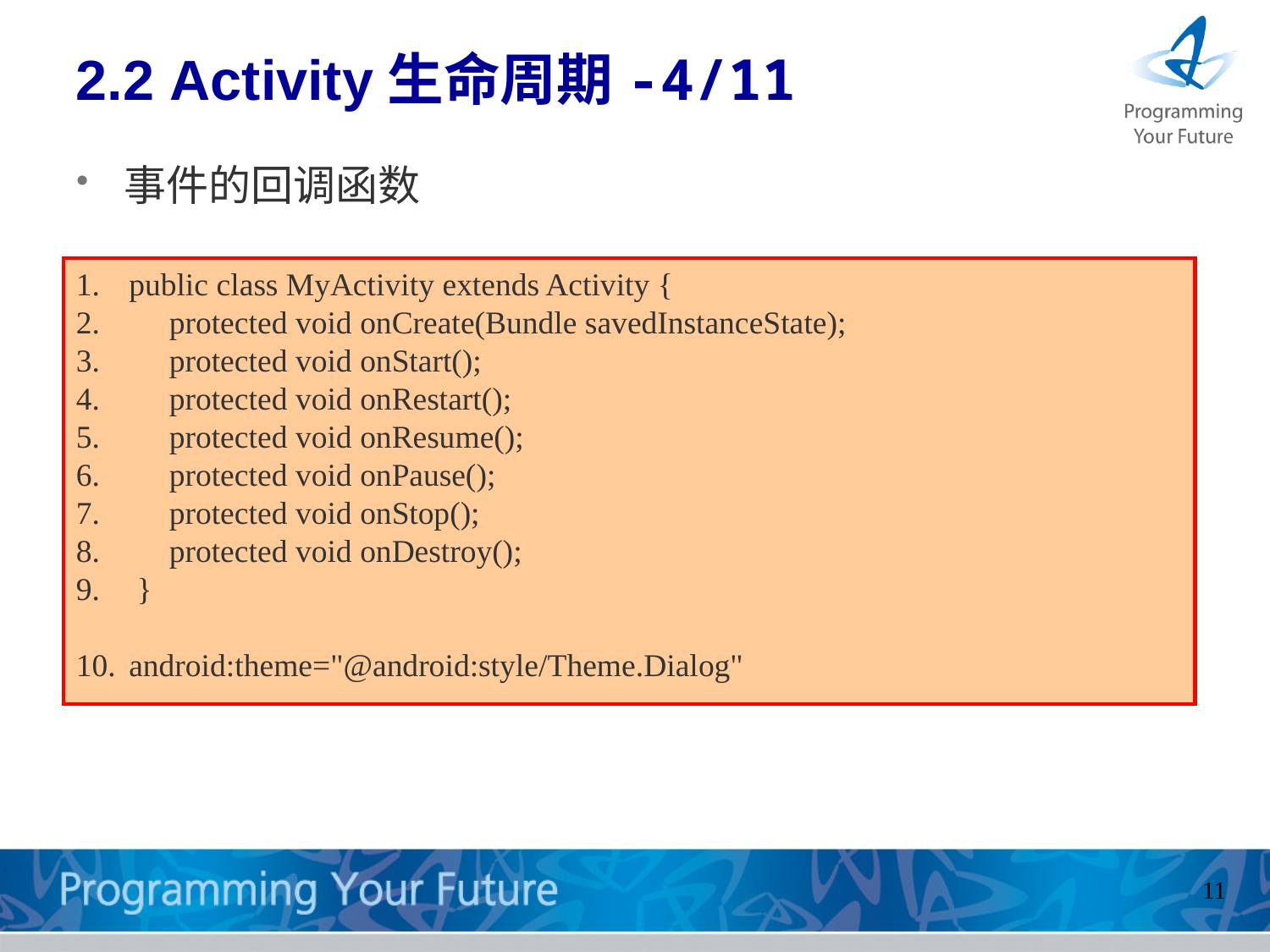

2.2 Activity生命周期-4/11
事件的回调函数
public class MyActivity extends Activity {
     protected void onCreate(Bundle savedInstanceState);
     protected void onStart();
     protected void onRestart();
     protected void onResume();
     protected void onPause();
     protected void onStop();
     protected void onDestroy();
 }

android:theme="@android:style/Theme.Dialog"